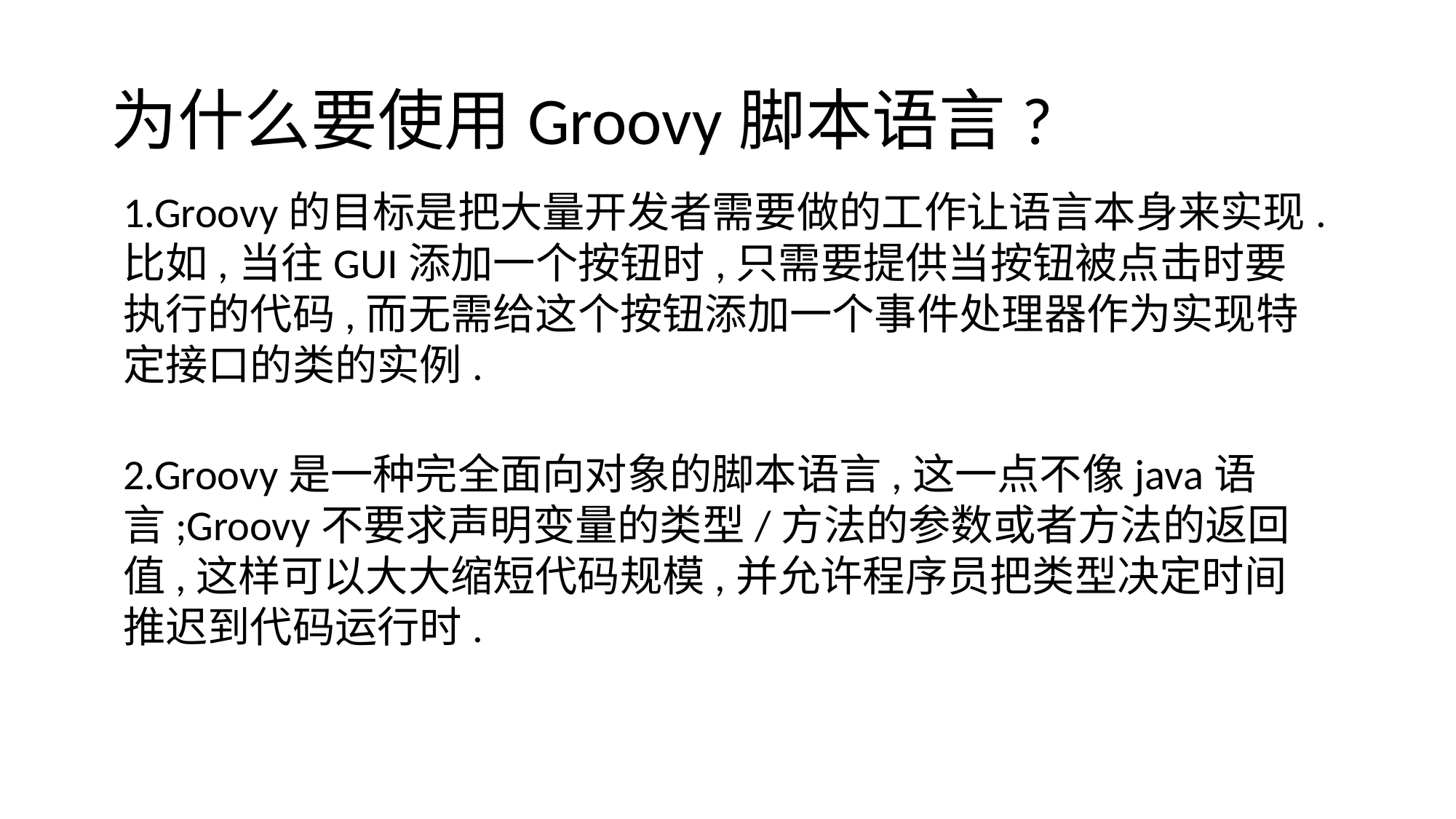

# 为什么要使用Groovy脚本语言?
1.Groovy的目标是把大量开发者需要做的工作让语言本身来实现.比如,当往GUI添加一个按钮时,只需要提供当按钮被点击时要执行的代码,而无需给这个按钮添加一个事件处理器作为实现特定接口的类的实例.

2.Groovy是一种完全面向对象的脚本语言,这一点不像java语言;Groovy不要求声明变量的类型/方法的参数或者方法的返回值,这样可以大大缩短代码规模,并允许程序员把类型决定时间推迟到代码运行时.